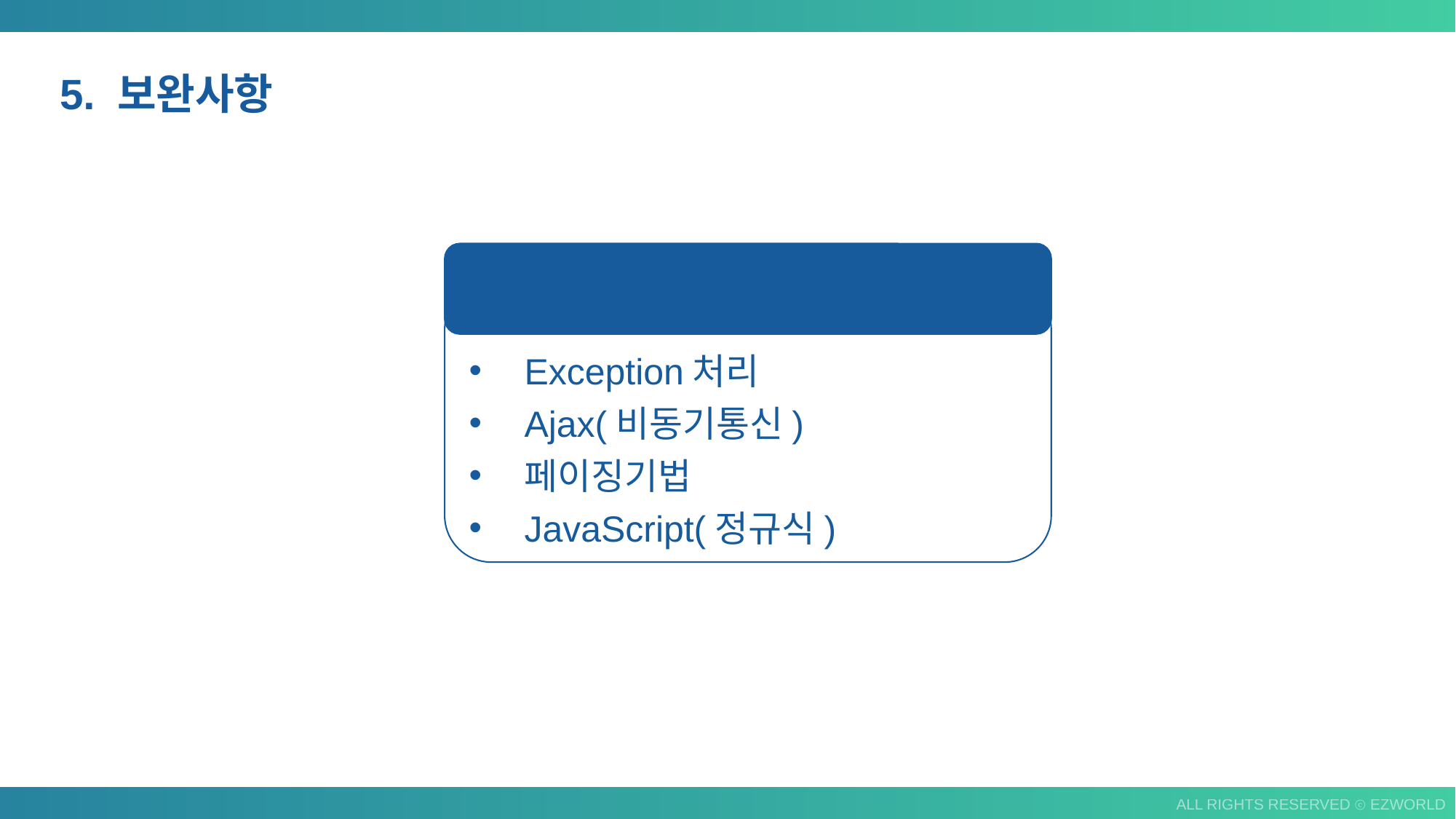

5. 보완사항
보완사항

Exception처리
Ajax(비동기통신)
페이징기법
JavaScript(정규식)
보완할 점